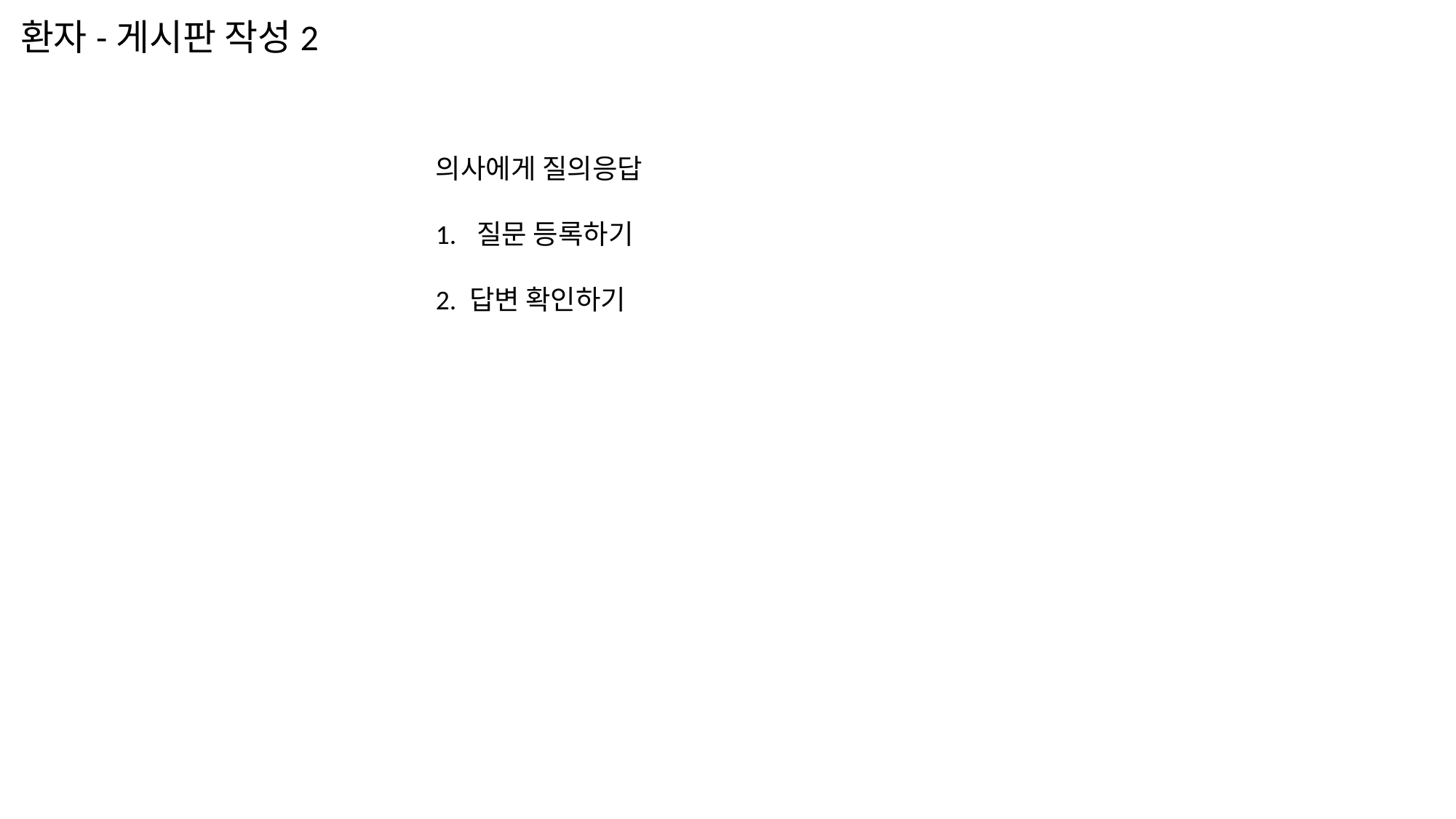

환자-게시판 작성2
의사에게 질의응답

질문 등록하기

2. 답변 확인하기